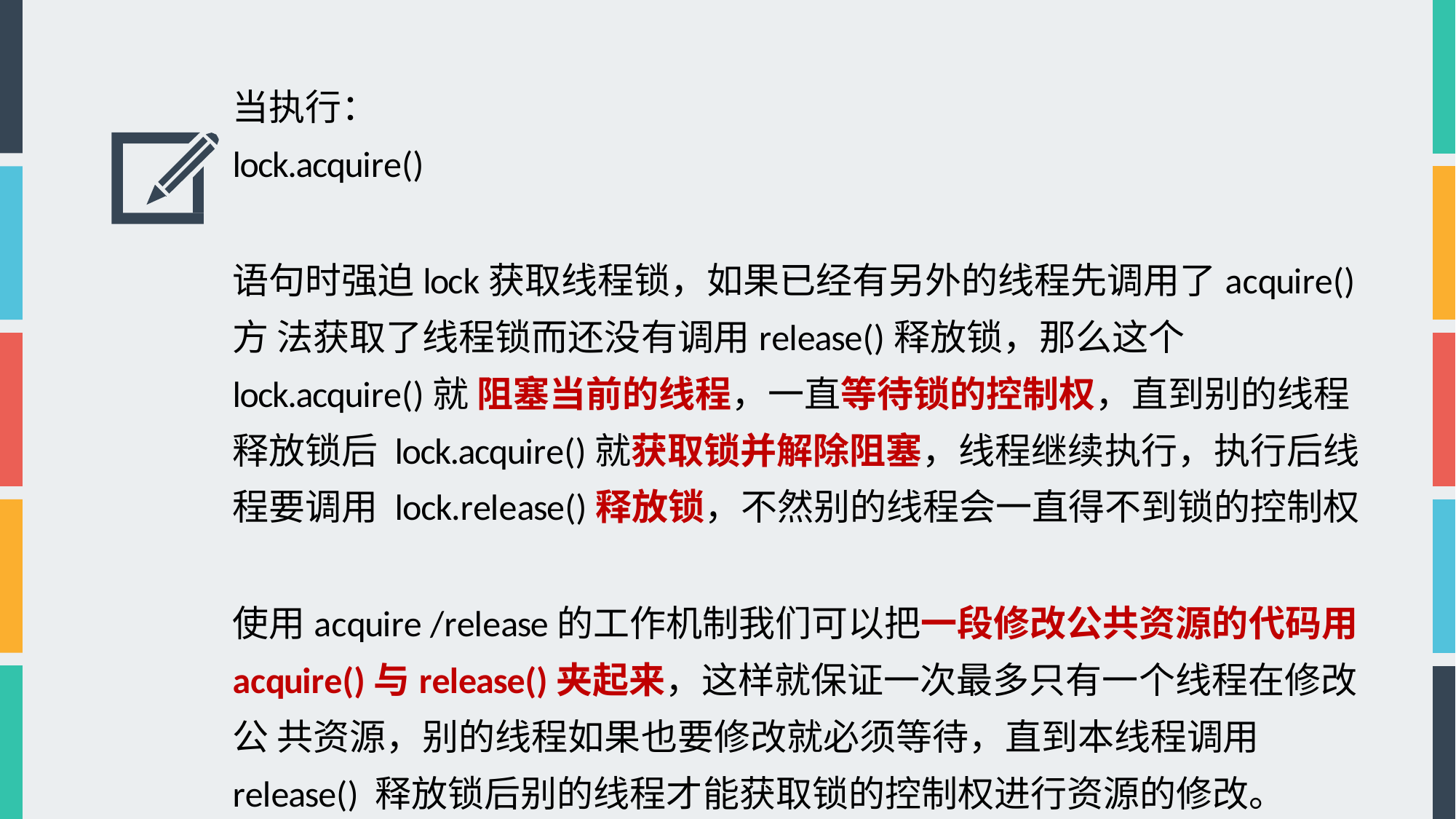

当执行：
lock.acquire()

语句时强迫lock获取线程锁，如果已经有另外的线程先调用了acquire()方 法获取了线程锁而还没有调用release()释放锁，那么这个lock.acquire()就 阻塞当前的线程，一直等待锁的控制权，直到别的线程释放锁后 lock.acquire()就获取锁并解除阻塞，线程继续执行，执行后线程要调用 lock.release()释放锁，不然别的线程会一直得不到锁的控制权

使用acquire /release的工作机制我们可以把一段修改公共资源的代码用 acquire()与release()夹起来，这样就保证一次最多只有一个线程在修改公 共资源，别的线程如果也要修改就必须等待，直到本线程调用release() 释放锁后别的线程才能获取锁的控制权进行资源的修改。